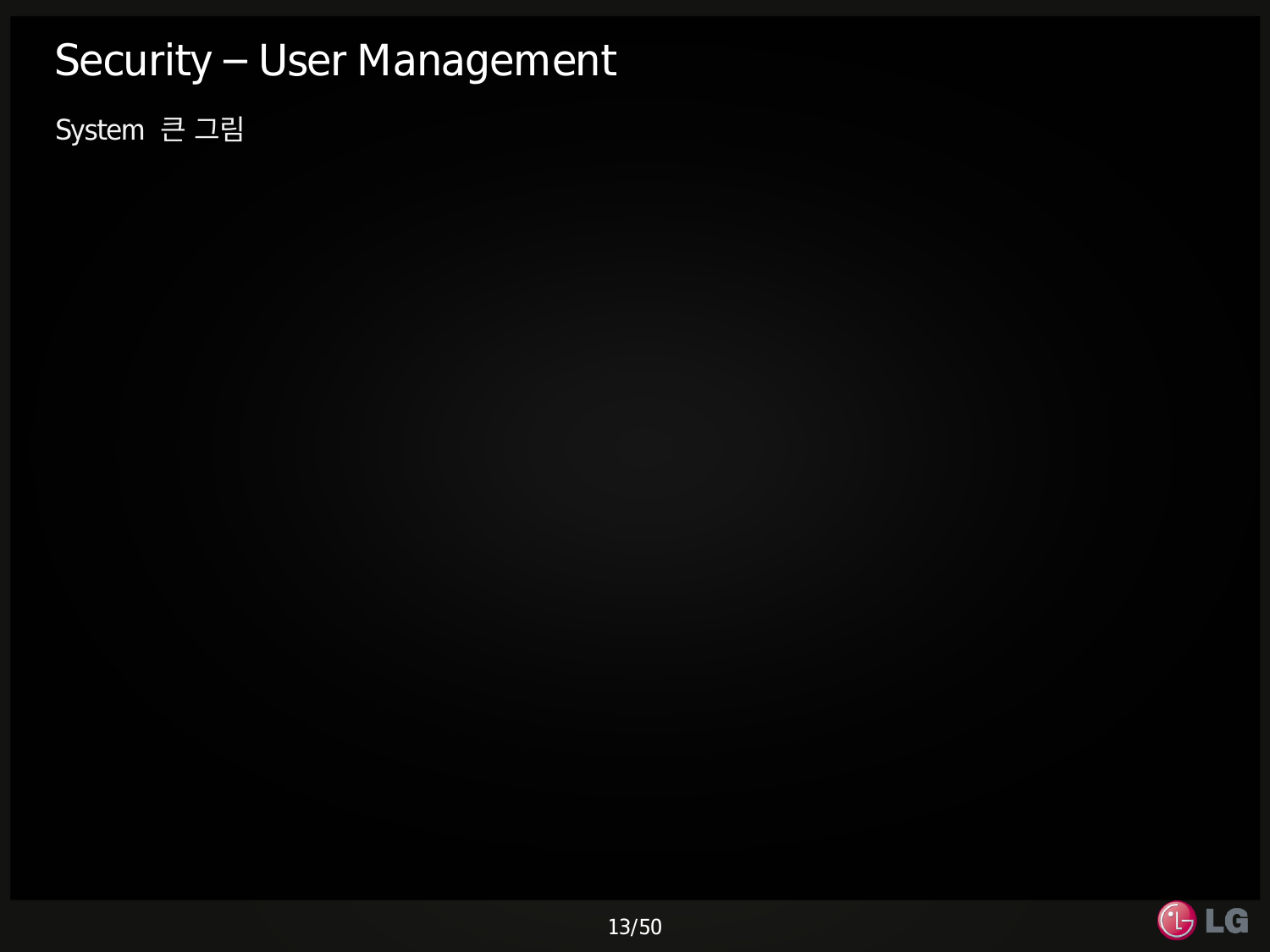

# Security – User Management
System 큰 그림
13/50